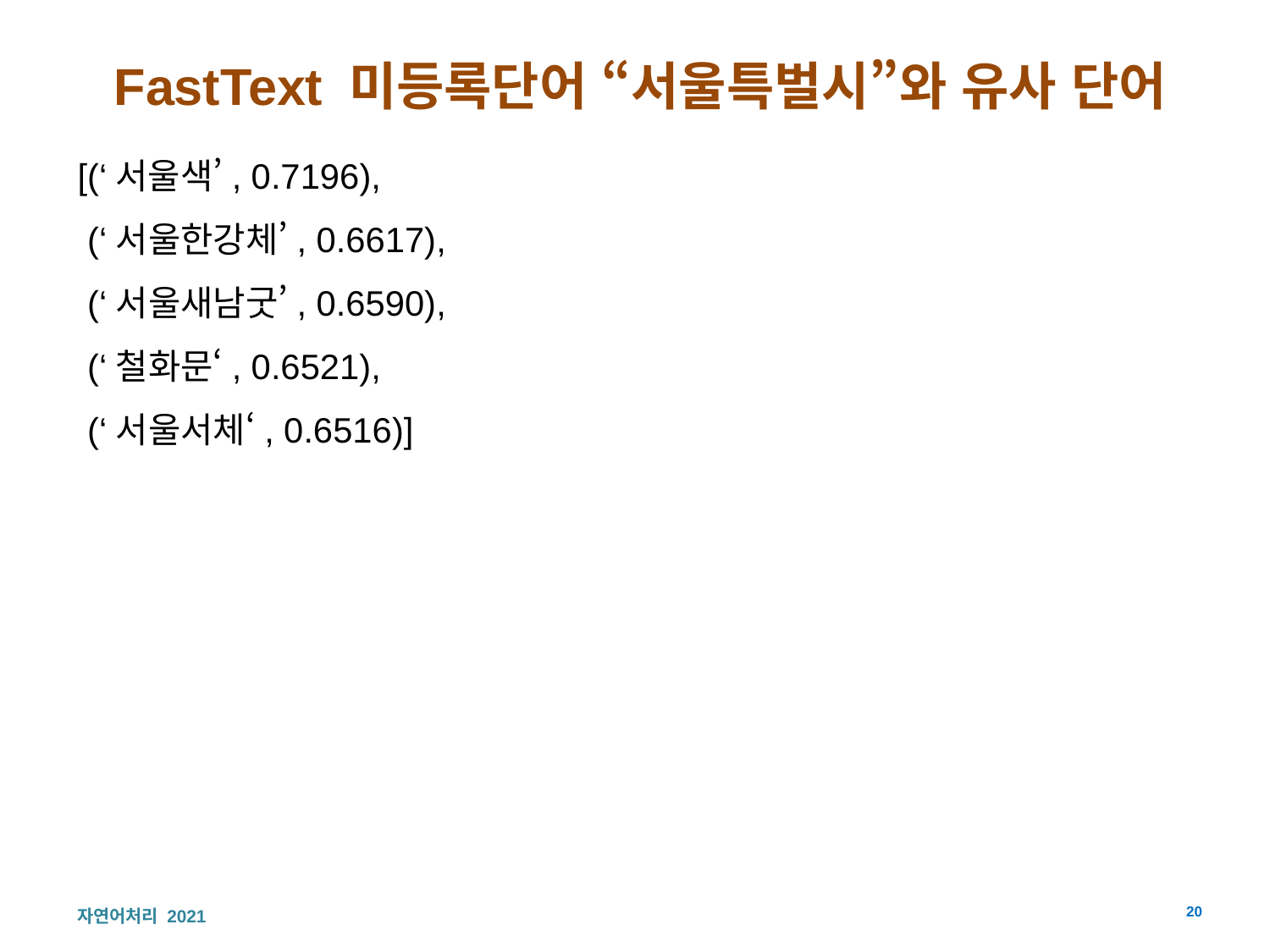

# FastText 미등록단어 “서울특벌시”와 유사 단어
[(‘서울색’, 0.7196),
 (‘서울한강체’, 0.6617),
 (‘서울새남굿’, 0.6590),
 (‘철화문‘, 0.6521),
 (‘서울서체‘, 0.6516)]